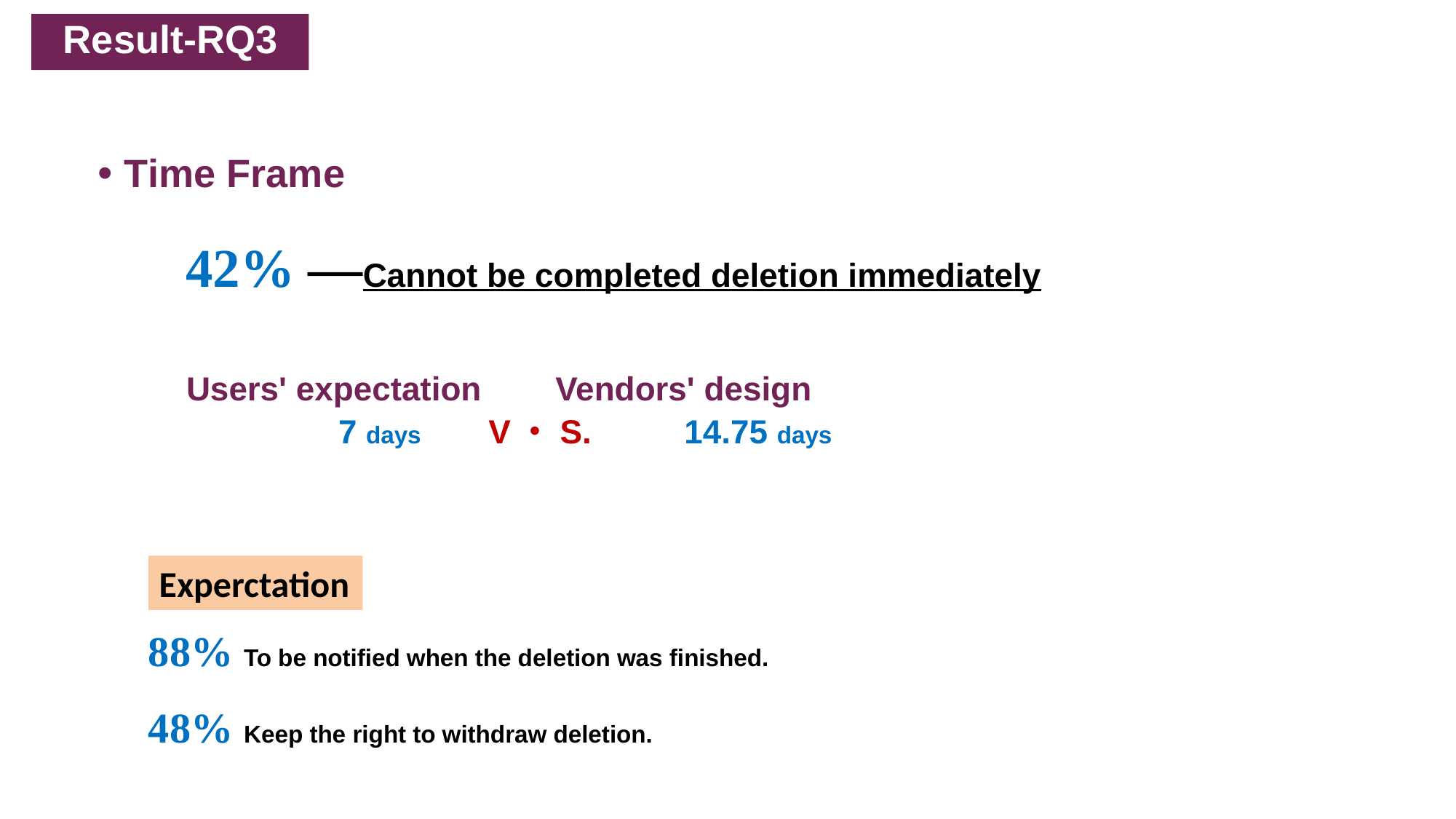

Result-RQ3
• Time Frame
42% —Cannot be completed deletion immediately
Users' expectation        Vendors' design
               7 days          V・S.          14.75 days
Experctation
88% To be notified when the deletion was finished.
48% Keep the right to withdraw deletion.